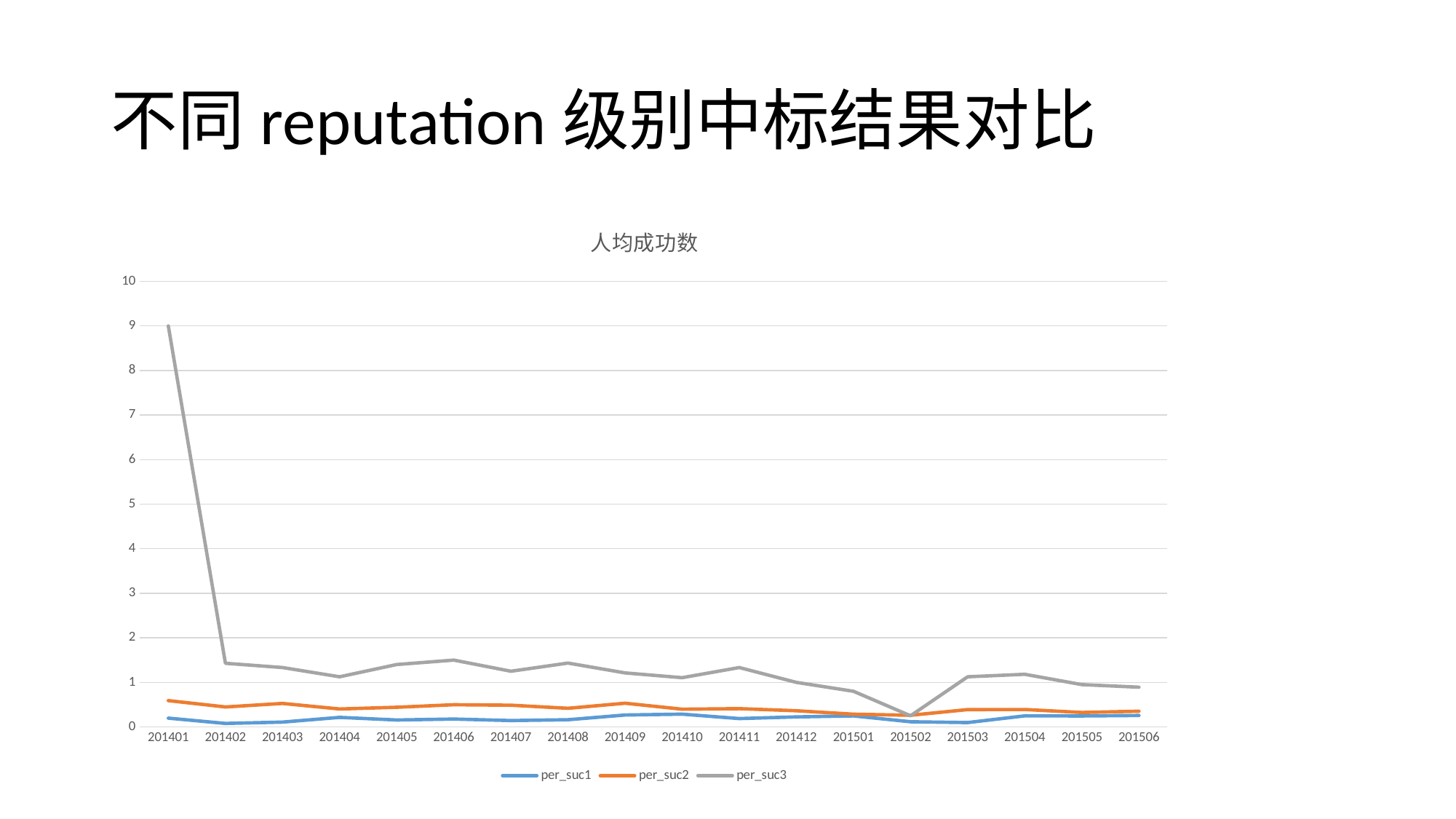

# 不同reputation级别中标结果对比

### Chart: 人均成功数

| Category | per_suc1 | per_suc2 | per_suc3 |
|---|---|---|---|
| 201401.0 | 0.197 | 0.5909 | 9.0 |
| 201402.0 | 0.0791 | 0.4481 | 1.4286 |
| 201403.0 | 0.1085 | 0.5273 | 1.3333 |
| 201404.0 | 0.2146 | 0.4028 | 1.125 |
| 201405.0 | 0.1555 | 0.4415 | 1.4 |
| 201406.0 | 0.1767 | 0.4985 | 1.5 |
| 201407.0 | 0.1429 | 0.4877 | 1.25 |
| 201408.0 | 0.1615 | 0.4183 | 1.4333 |
| 201409.0 | 0.2674 | 0.532 | 1.2121 |
| 201410.0 | 0.2872 | 0.398 | 1.1053 |
| 201411.0 | 0.1875 | 0.4101 | 1.3333 |
| 201412.0 | 0.2255 | 0.3631 | 1.0 |
| 201501.0 | 0.2473 | 0.2863 | 0.8 |
| 201502.0 | 0.1167 | 0.2617 | 0.25 |
| 201503.0 | 0.0982 | 0.3894 | 1.125 |
| 201504.0 | 0.2482 | 0.3917 | 1.1818 |
| 201505.0 | 0.2467 | 0.3242 | 0.95 |
| 201506.0 | 0.2568 | 0.3527 | 0.8919 |